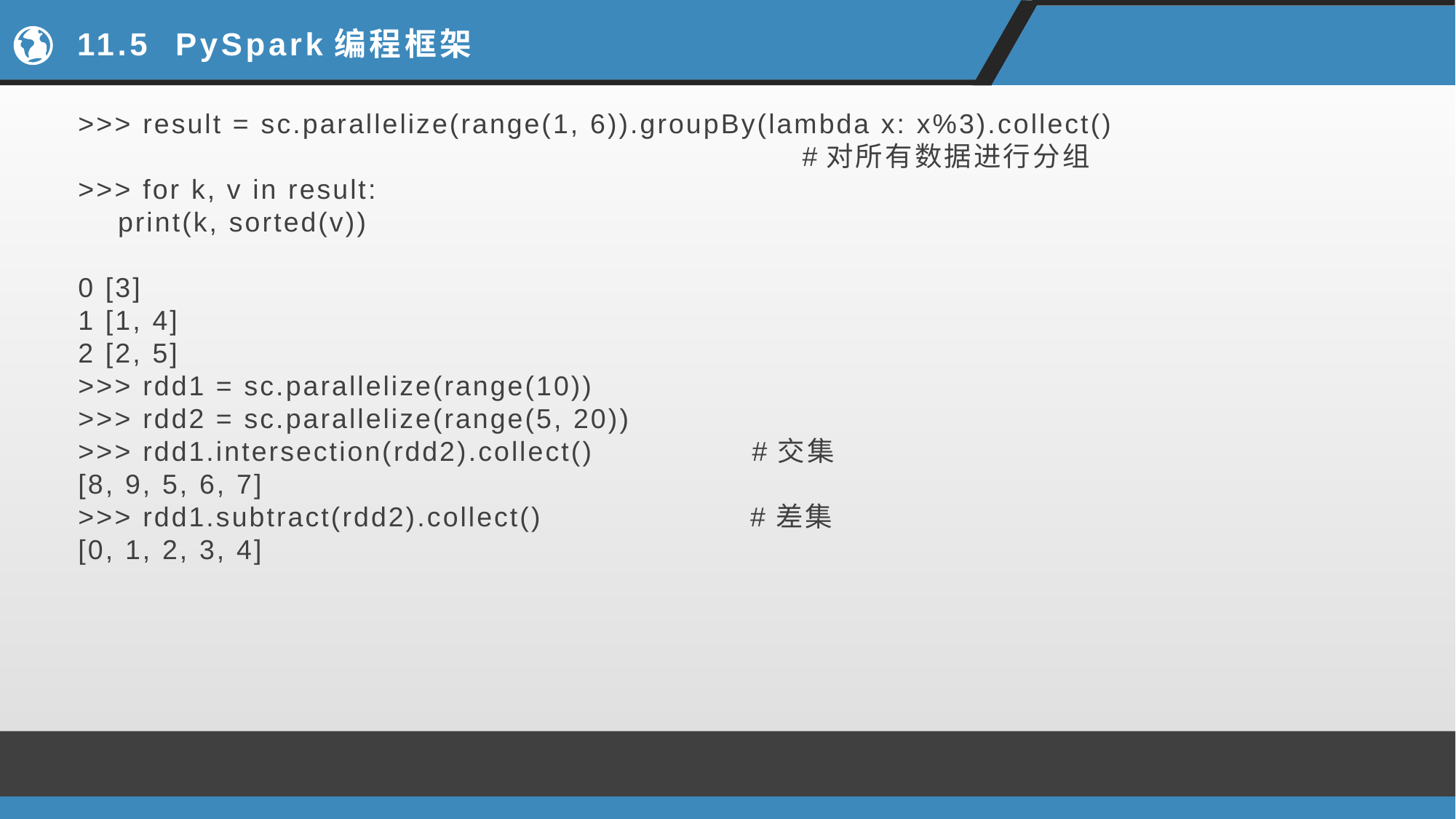

# 11.5  PySpark编程框架

>>> result = sc.parallelize(range(1, 6)).groupBy(lambda x: x%3).collect()
                                                                         #对所有数据进行分组
>>> for k, v in result:
    print(k, sorted(v))

0 [3]
1 [1, 4]
2 [2, 5]
>>> rdd1 = sc.parallelize(range(10))
>>> rdd2 = sc.parallelize(range(5, 20))
>>> rdd1.intersection(rdd2).collect()                #交集
[8, 9, 5, 6, 7]
>>> rdd1.subtract(rdd2).collect()                     #差集
[0, 1, 2, 3, 4]